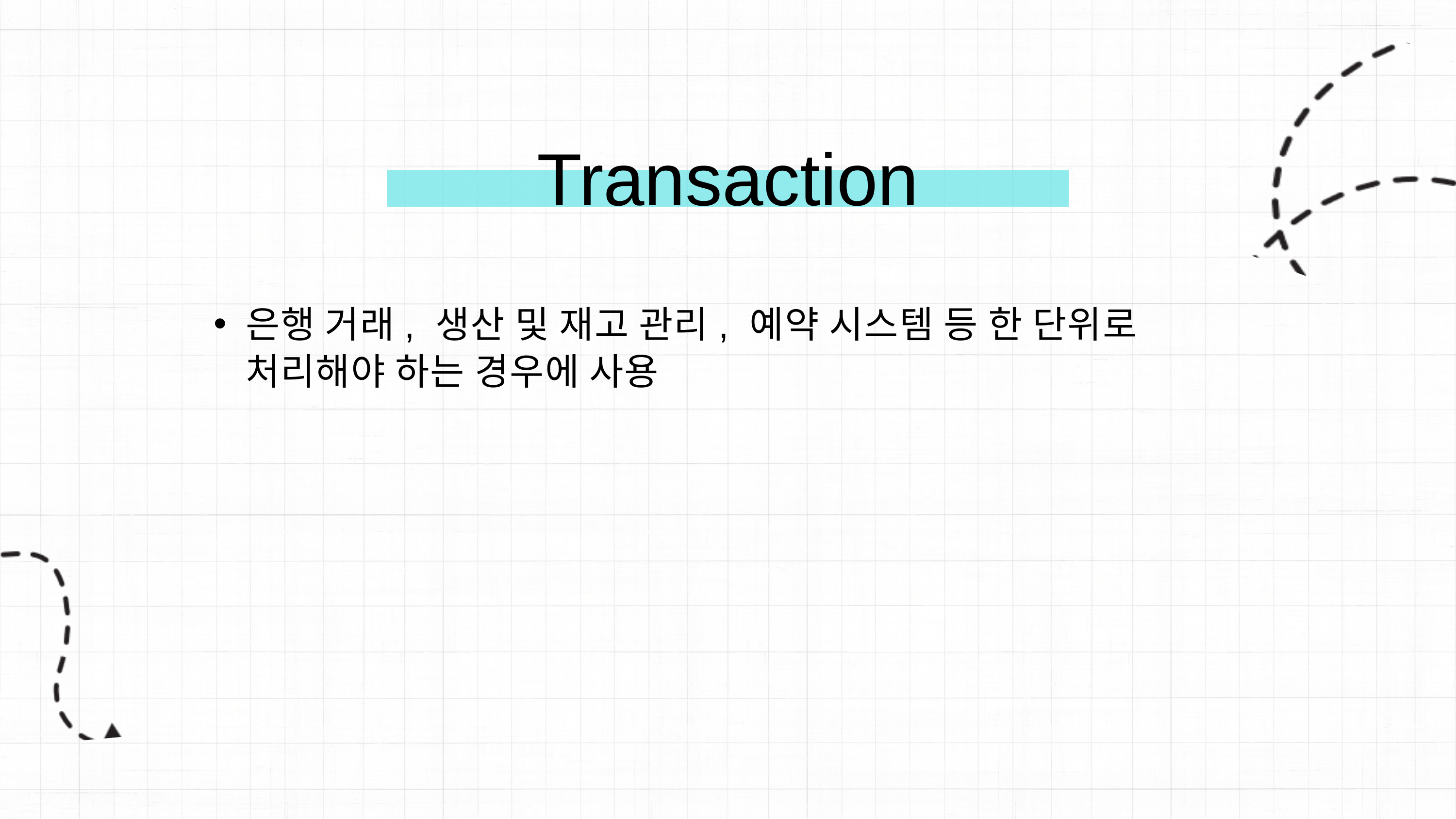

Transaction

은행 거래, 생산 및 재고 관리, 예약 시스템 등 한 단위로 처리해야 하는 경우에 사용